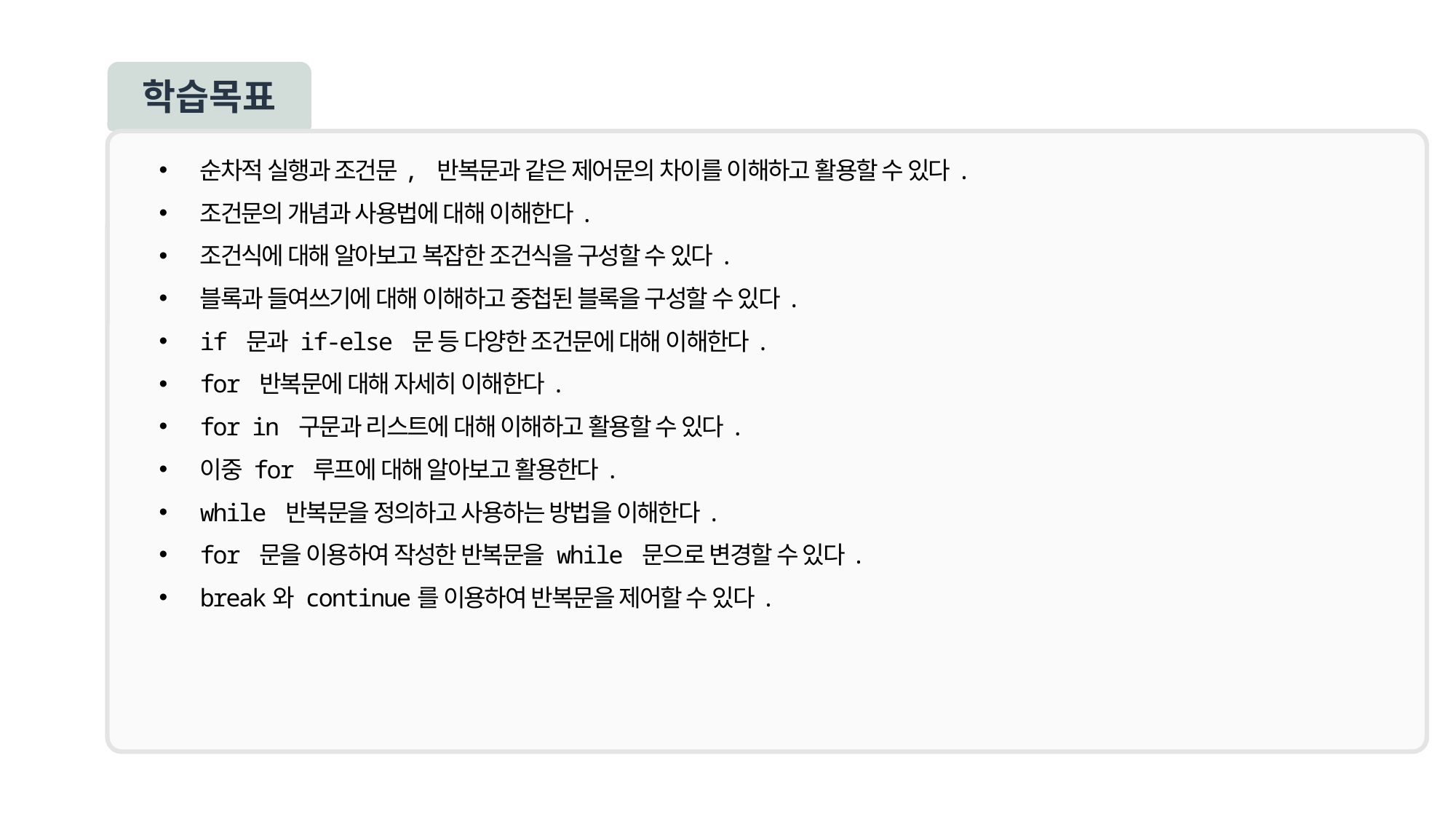

학습목표

순차적 실행과 조건문, 반복문과 같은 제어문의 차이를 이해하고 활용할 수 있다.
조건문의 개념과 사용법에 대해 이해한다.
조건식에 대해 알아보고 복잡한 조건식을 구성할 수 있다.
블록과 들여쓰기에 대해 이해하고 중첩된 블록을 구성할 수 있다.
if 문과 if-else 문 등 다양한 조건문에 대해 이해한다.
for 반복문에 대해 자세히 이해한다.
for in 구문과 리스트에 대해 이해하고 활용할 수 있다.
이중 for 루프에 대해 알아보고 활용한다.
while 반복문을 정의하고 사용하는 방법을 이해한다.
for 문을 이용하여 작성한 반복문을 while 문으로 변경할 수 있다.
break와 continue를 이용하여 반복문을 제어할 수 있다.